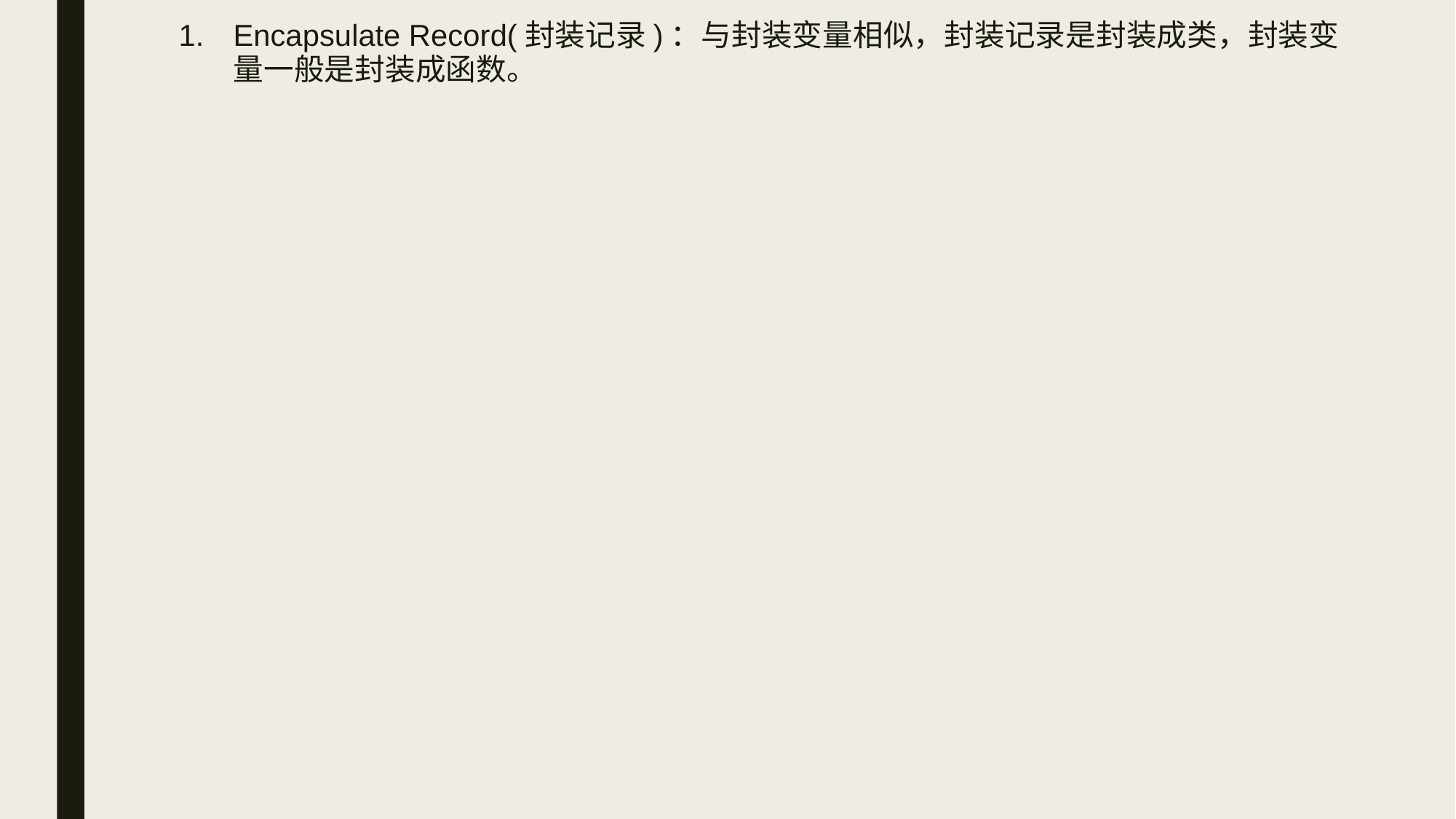

Encapsulate Record(封装记录)：与封装变量相似，封装记录是封装成类，封装变量一般是封装成函数。